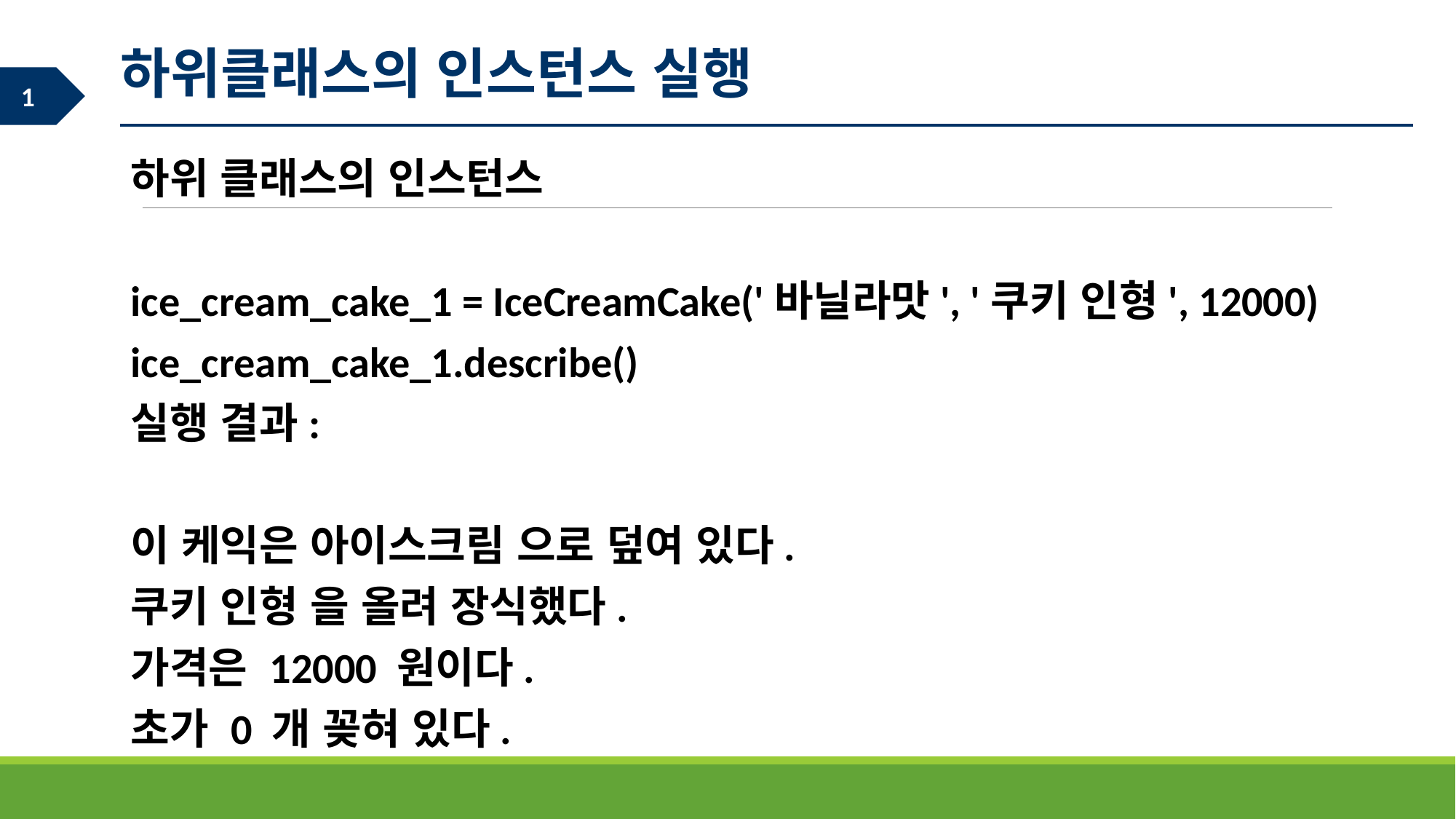

하위클래스의 인스턴스 실행
하위 클래스의 인스턴스

ice_cream_cake_1 = IceCreamCake('바닐라맛', '쿠키 인형', 12000)
ice_cream_cake_1.describe()
실행 결과:

이 케익은 아이스크림 으로 덮여 있다.
쿠키 인형 을 올려 장식했다.
가격은 12000 원이다.
초가 0 개 꽂혀 있다.